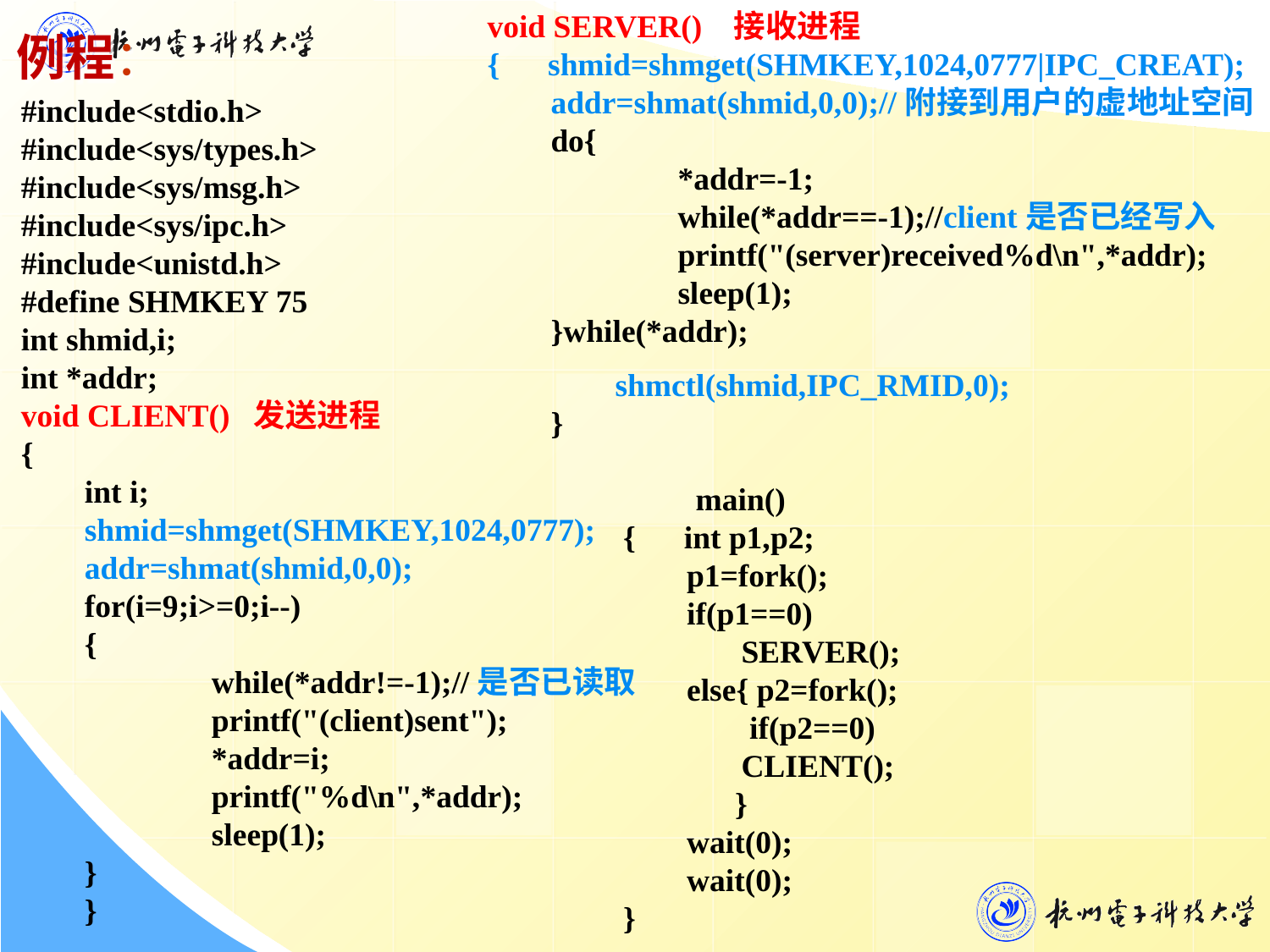

void SERVER()   接收进程
{      shmid=shmget(SHMKEY,1024,0777|IPC_CREAT);
addr=shmat(shmid,0,0);//附接到用户的虚地址空间
do{
	*addr=-1;
	while(*addr==-1);//client是否已经写入
	printf("(server)received%d\n",*addr);
	sleep(1);
}while(*addr);
        shmctl(shmid,IPC_RMID,0);
}

                  main()
         {      int p1,p2;
         p1=fork();
         if(p1==0)
	SERVER();
         else{ p2=fork();
	 if(p2==0)
CLIENT();
               }
         wait(0);
         wait(0);
         }
# 例程：
#include<stdio.h>
#include<sys/types.h>
#include<sys/msg.h>
#include<sys/ipc.h>
#include<unistd.h>
#define SHMKEY 75
int shmid,i;
int *addr;
void CLIENT()  发送进程
{
int i;
shmid=shmget(SHMKEY,1024,0777);
addr=shmat(shmid,0,0);
for(i=9;i>=0;i--)
{
	while(*addr!=-1);//是否已读取
	printf("(client)sent");
	*addr=i;
	printf("%d\n",*addr);
	sleep(1);
}
}